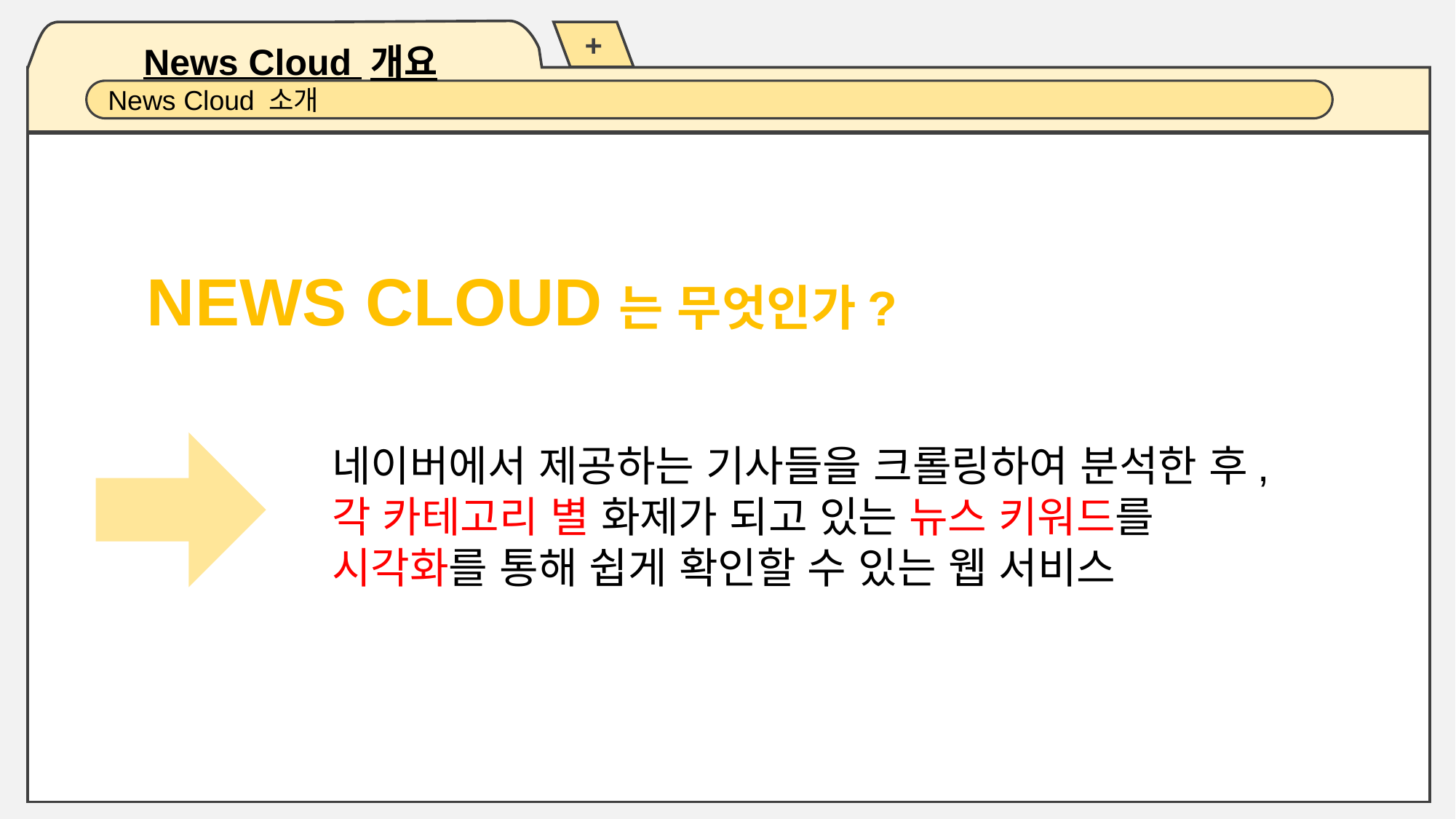

News Cloud 개요

+
News Cloud 소개

NEWS CLOUD는 무엇인가?

네이버에서 제공하는 기사들을 크롤링하여 분석한 후,
각 카테고리 별 화제가 되고 있는 뉴스 키워드를
시각화를 통해 쉽게 확인할 수 있는 웹 서비스